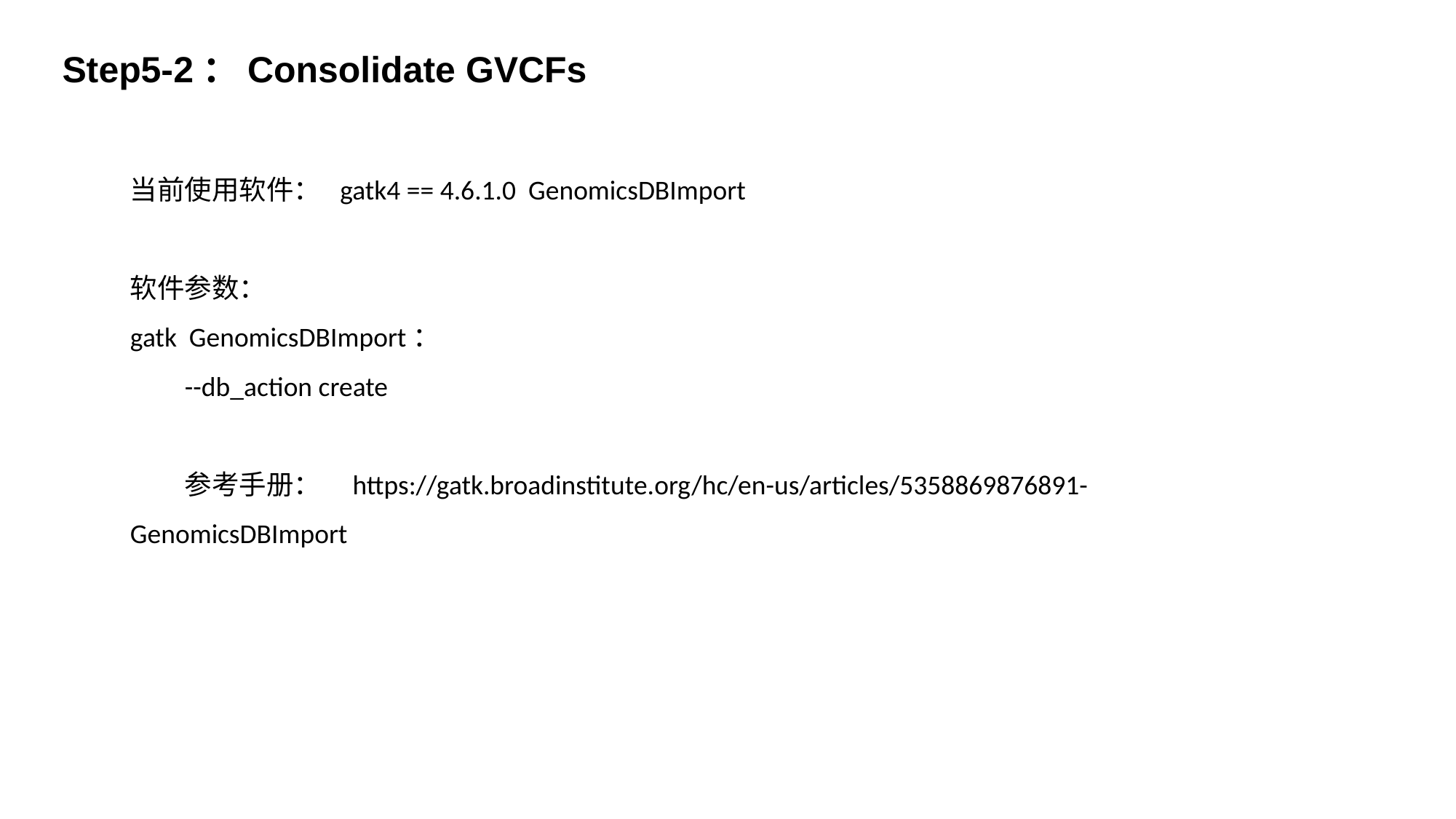

Step5-2：Consolidate GVCFs
当前使用软件：  gatk4 == 4.6.1.0  GenomicsDBImport

软件参数：
gatk  GenomicsDBImport：
--db_action create

参考手册：    https://gatk.broadinstitute.org/hc/en-us/articles/5358869876891-GenomicsDBImport